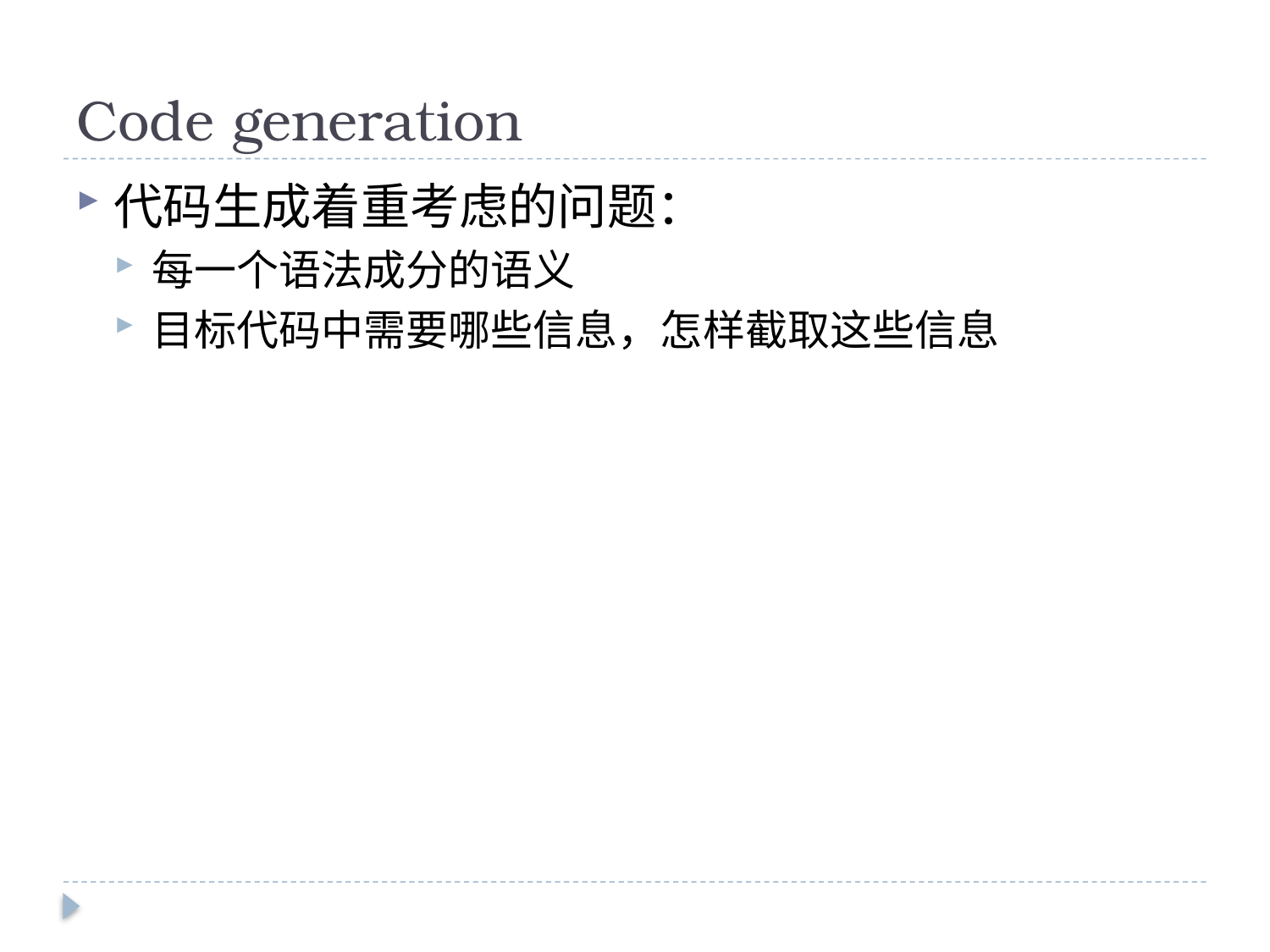

# Code generation
代码生成着重考虑的问题：
每一个语法成分的语义
目标代码中需要哪些信息，怎样截取这些信息